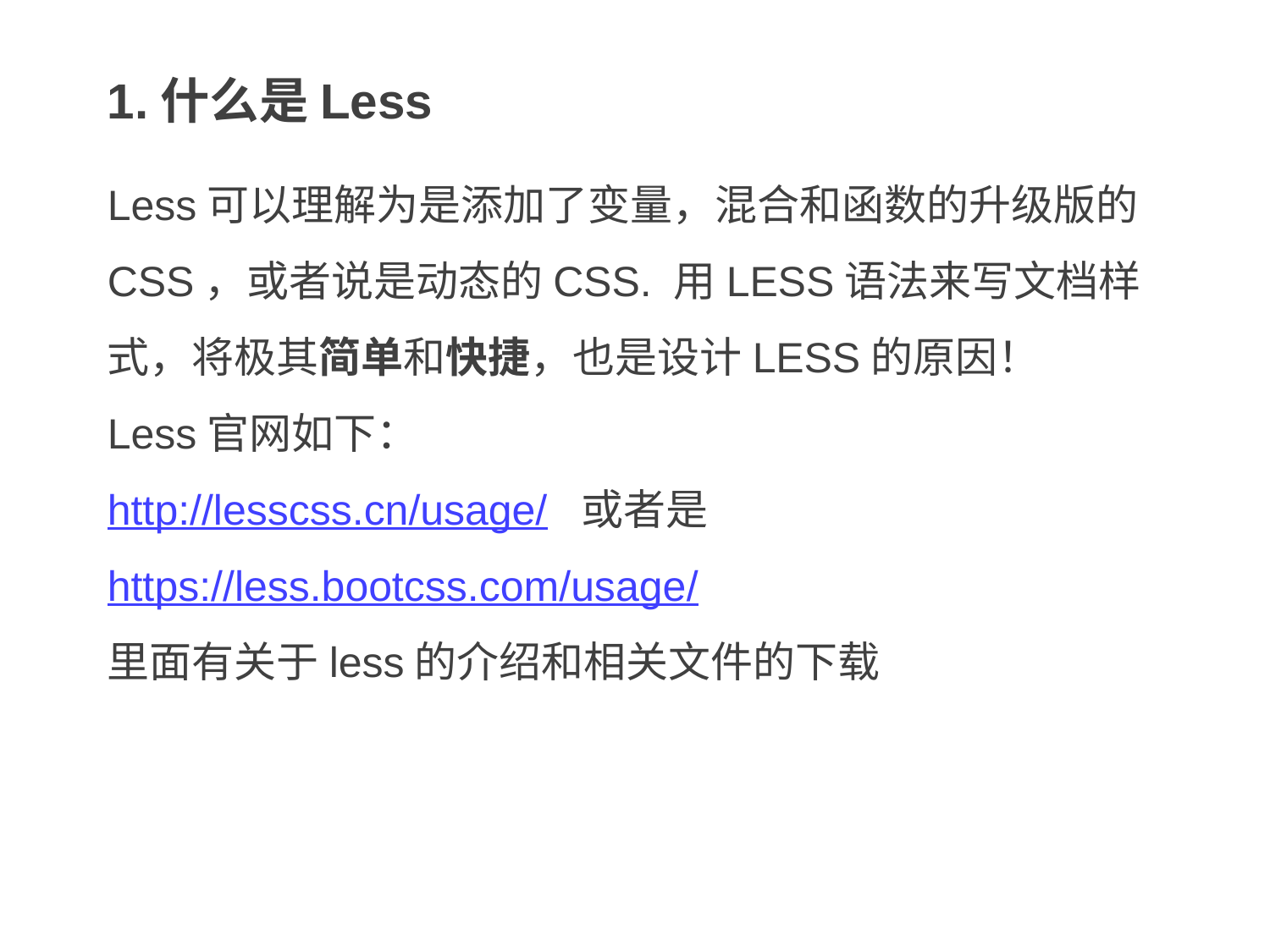

1.什么是Less
Less可以理解为是添加了变量，混合和函数的升级版的CSS，或者说是动态的CSS. 用LESS语法来写文档样式，将极其简单和快捷，也是设计LESS的原因！
Less官网如下：
http://lesscss.cn/usage/  或者是
https://less.bootcss.com/usage/
里面有关于less的介绍和相关文件的下载